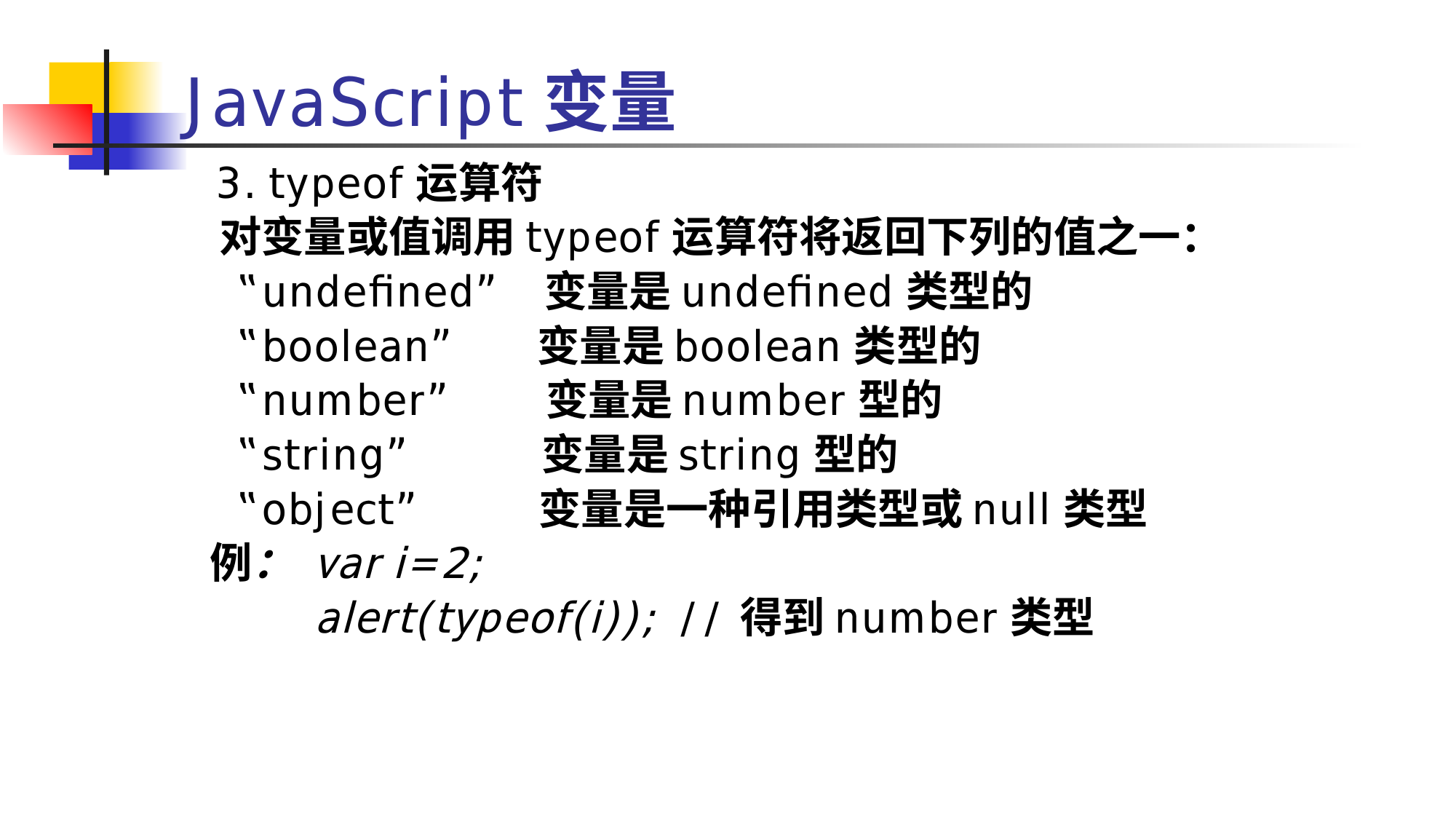

JavaScript变量
   3. typeof运算符
   对变量或值调用typeof运算符将返回下列的值之一：
     “undefined”   变量是undefined类型的
     “boolean”      变量是boolean类型的
     “number”       变量是number型的
     “string”          变量是string型的
     “object”         变量是一种引用类型或null类型
  例： var i=2;
           alert(typeof(i));  //得到number类型